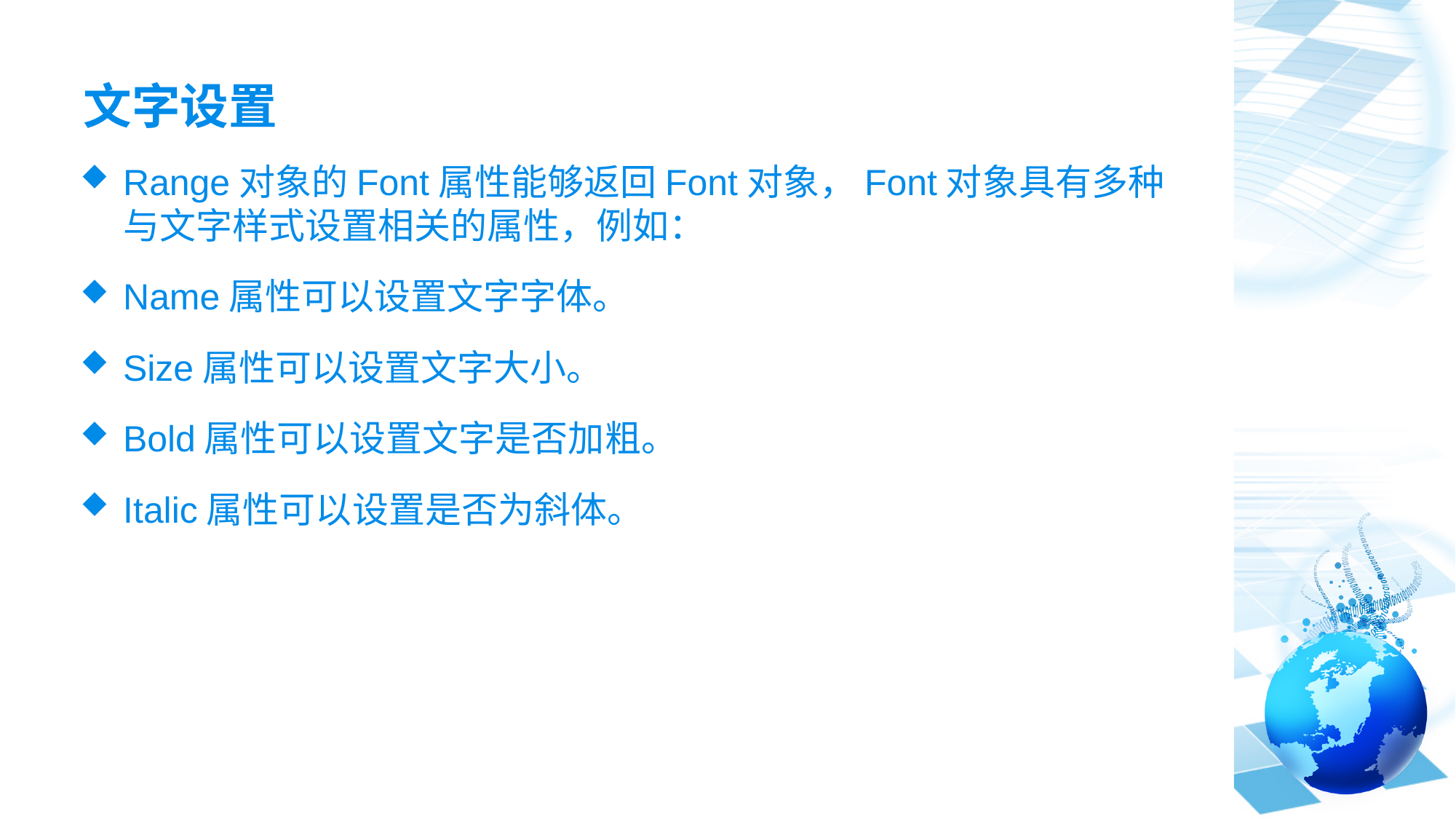

# 文字设置
Range对象的Font属性能够返回Font对象，Font对象具有多种与文字样式设置相关的属性，例如：
Name属性可以设置文字字体。
Size属性可以设置文字大小。
Bold属性可以设置文字是否加粗。
Italic属性可以设置是否为斜体。